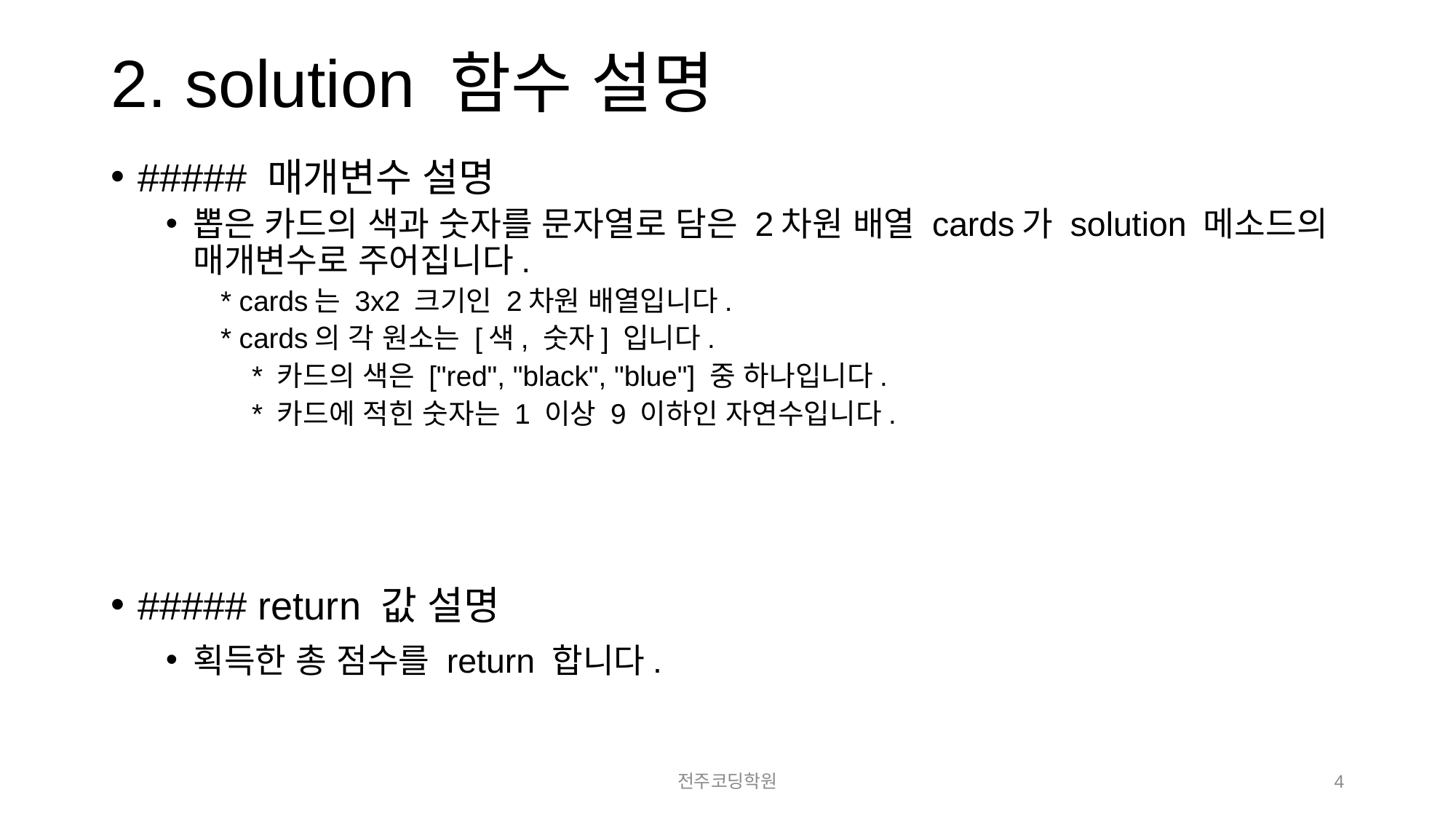

# 2. solution 함수 설명
##### 매개변수 설명
뽑은 카드의 색과 숫자를 문자열로 담은 2차원 배열 cards가 solution 메소드의 매개변수로 주어집니다.
* cards는 3x2 크기인 2차원 배열입니다.
* cards의 각 원소는 [색, 숫자] 입니다.
    * 카드의 색은 ["red", "black", "blue"] 중 하나입니다.
    * 카드에 적힌 숫자는 1 이상 9 이하인 자연수입니다.

##### return 값 설명
획득한 총 점수를 return 합니다.
전주코딩학원
4